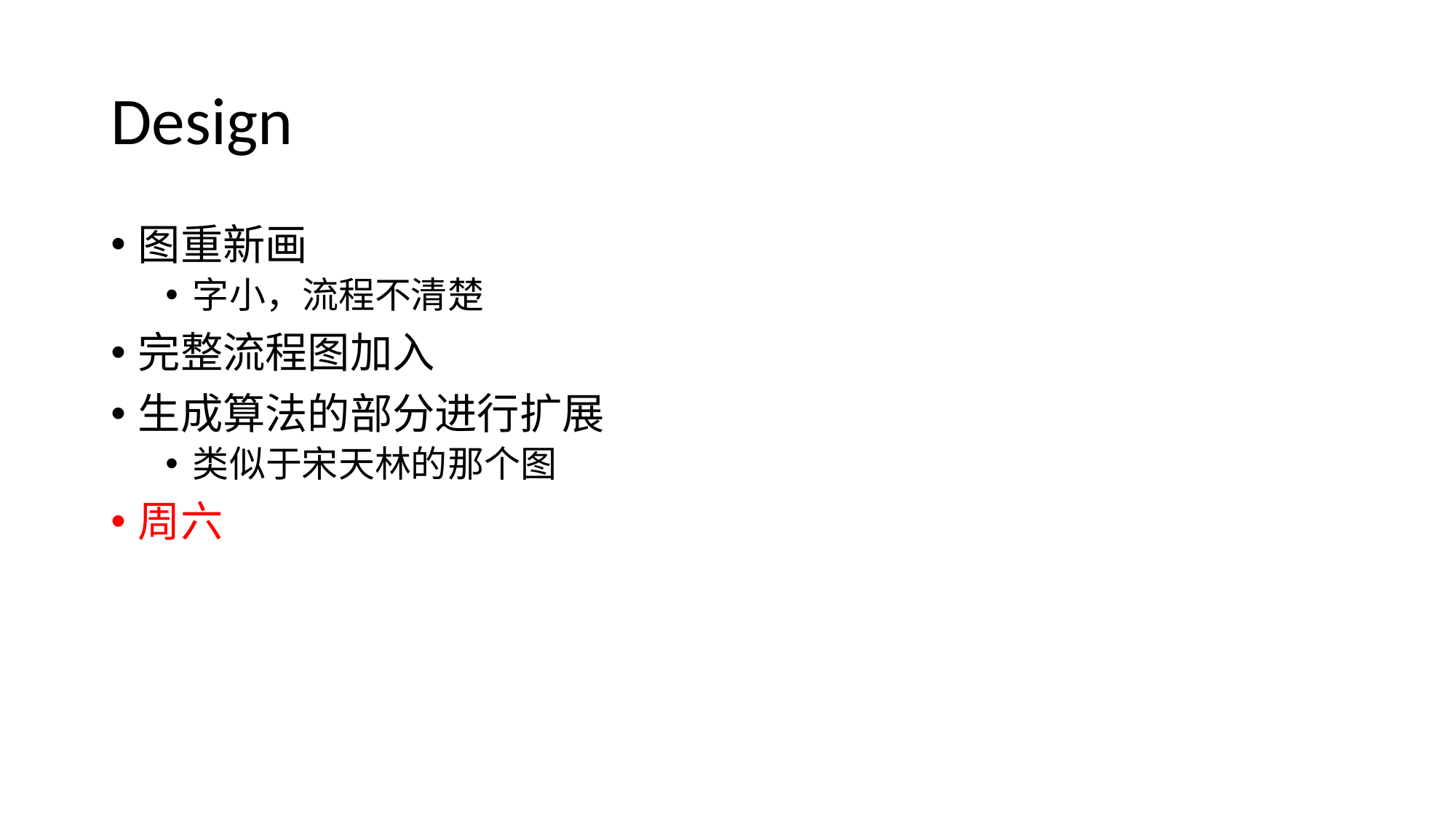

# Design
图重新画
字小，流程不清楚
完整流程图加入
生成算法的部分进行扩展
类似于宋天林的那个图
周六